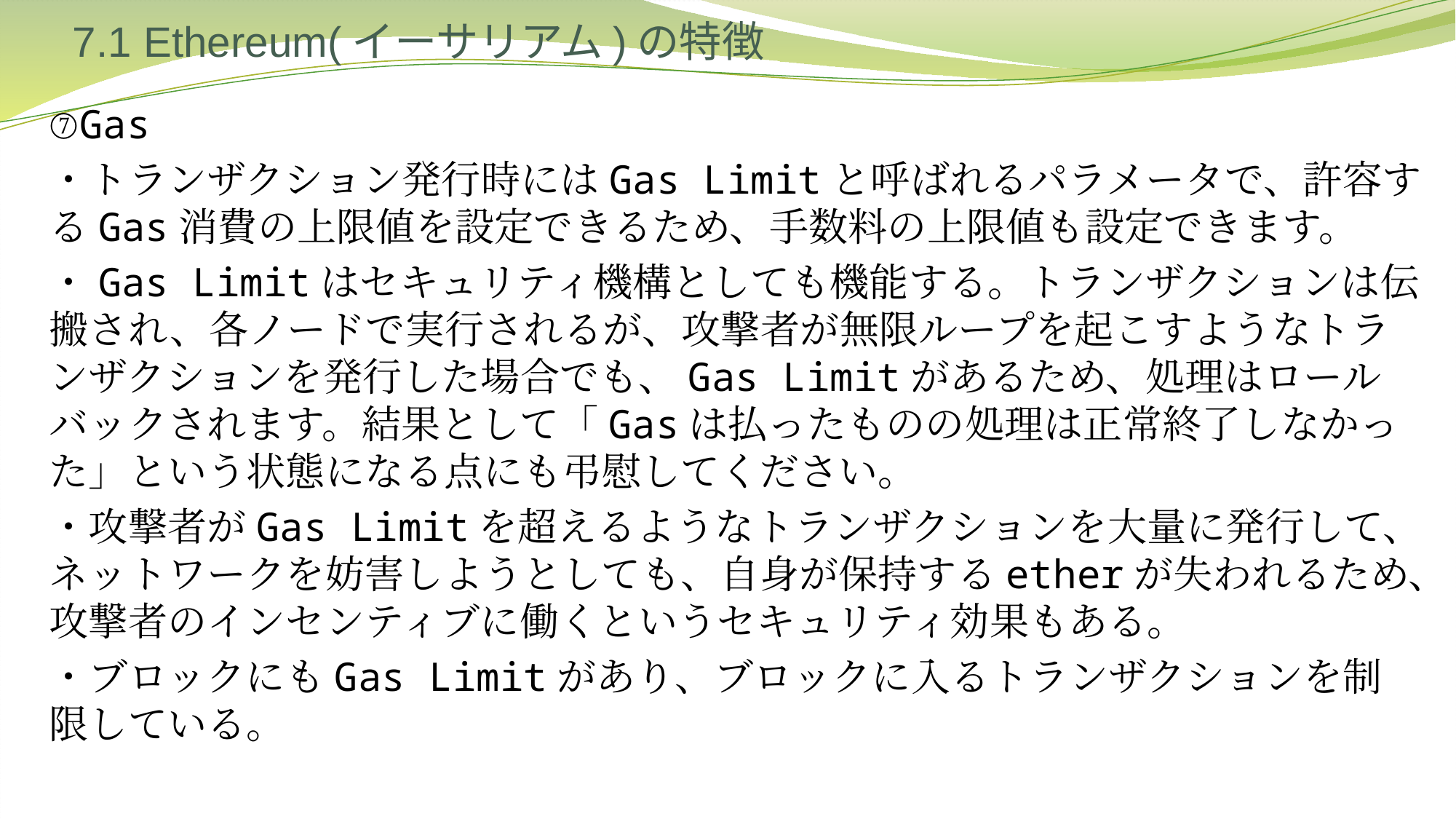

# 7.1 Ethereum(イーサリアム)の特徴
⑦Gas
・トランザクション発行時にはGas Limitと呼ばれるパラメータで、許容するGas消費の上限値を設定できるため、手数料の上限値も設定できます。
・Gas Limitはセキュリティ機構としても機能する。トランザクションは伝搬され、各ノードで実行されるが、攻撃者が無限ループを起こすようなトランザクションを発行した場合でも、Gas Limitがあるため、処理はロールバックされます。結果として「Gasは払ったものの処理は正常終了しなかった」という状態になる点にも弔慰してください。
・攻撃者がGas Limitを超えるようなトランザクションを大量に発行して、ネットワークを妨害しようとしても、自身が保持するetherが失われるため、攻撃者のインセンティブに働くというセキュリティ効果もある。
・ブロックにもGas Limitがあり、ブロックに入るトランザクションを制限している。